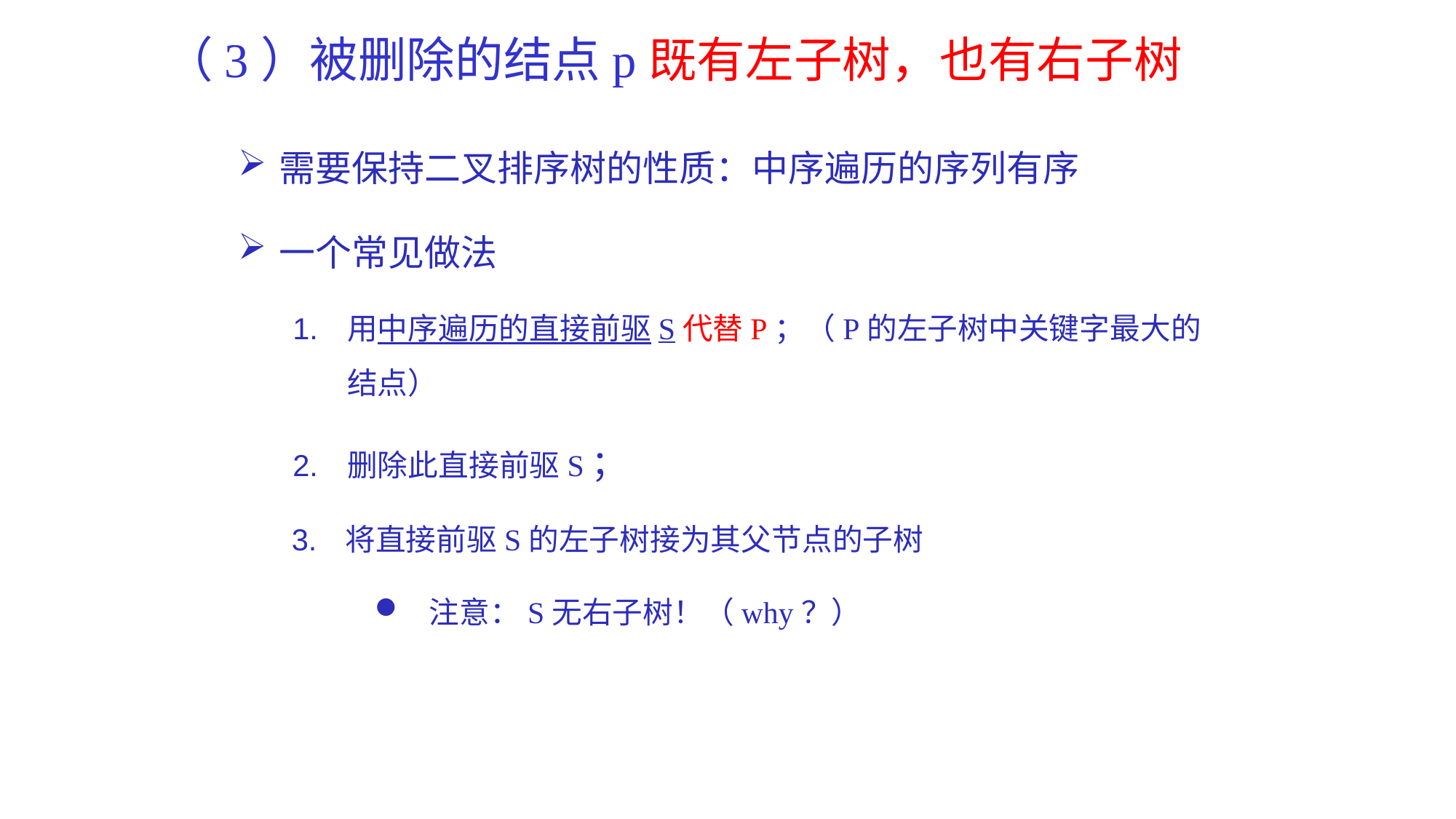

（3）被删除的结点p既有左子树，也有右子树
需要保持二叉排序树的性质：中序遍历的序列有序
一个常见做法
用中序遍历的直接前驱S代替P；（P的左子树中关键字最大的结点）
删除此直接前驱S；
将直接前驱S的左子树接为其父节点的子树
注意：S无右子树！（why？）